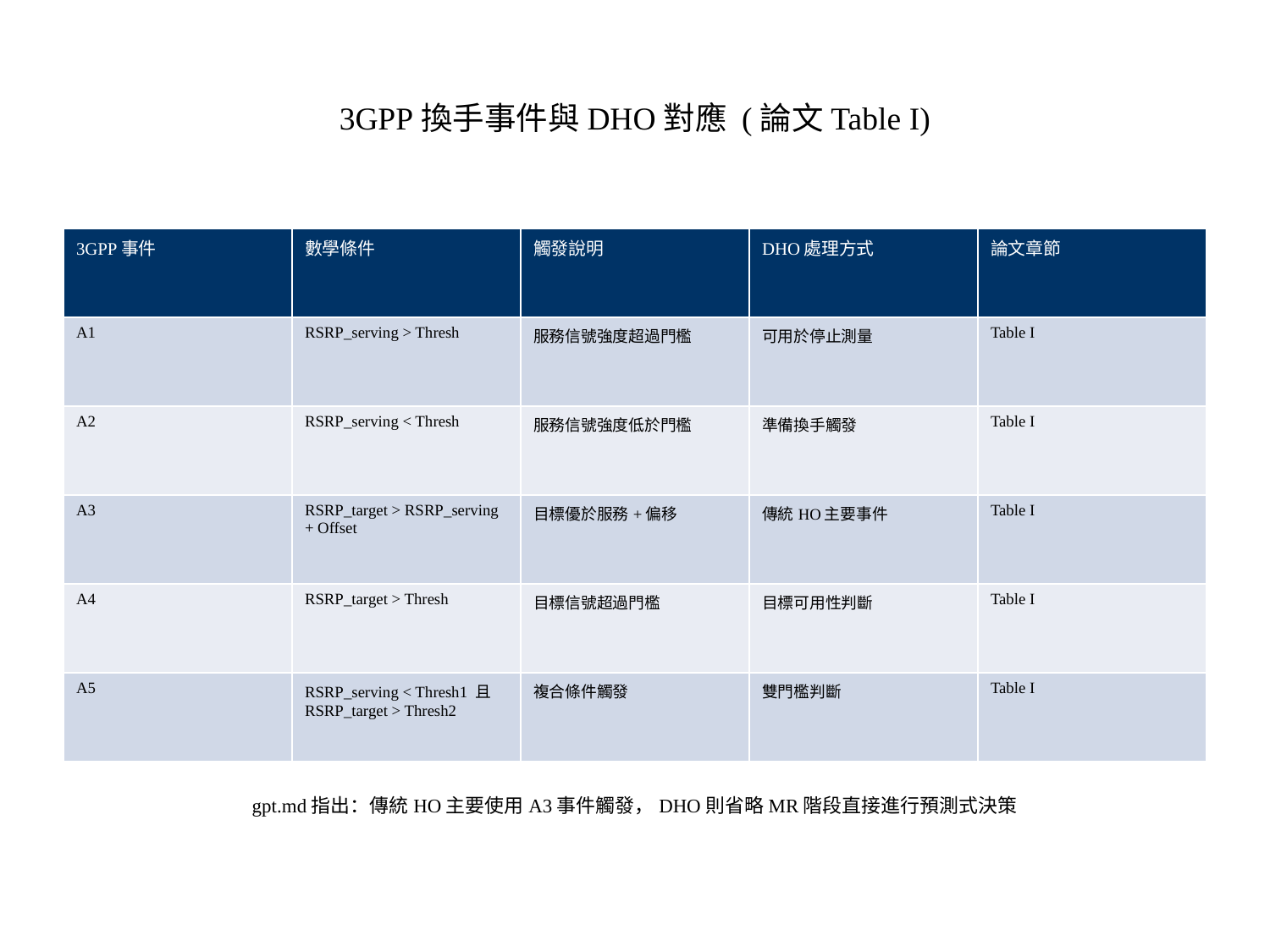

# 3GPP換手事件與DHO對應 (論文Table I)

| 3GPP事件 | 數學條件 | 觸發說明 | DHO處理方式 | 論文章節 |
| --- | --- | --- | --- | --- |
| A1 | RSRP\_serving > Thresh | 服務信號強度超過門檻 | 可用於停止測量 | Table I |
| A2 | RSRP\_serving < Thresh | 服務信號強度低於門檻 | 準備換手觸發 | Table I |
| A3 | RSRP\_target > RSRP\_serving + Offset | 目標優於服務+偏移 | 傳統HO主要事件 | Table I |
| A4 | RSRP\_target > Thresh | 目標信號超過門檻 | 目標可用性判斷 | Table I |
| A5 | RSRP\_serving < Thresh1 且 RSRP\_target > Thresh2 | 複合條件觸發 | 雙門檻判斷 | Table I |
gpt.md指出：傳統HO主要使用A3事件觸發，DHO則省略MR階段直接進行預測式決策